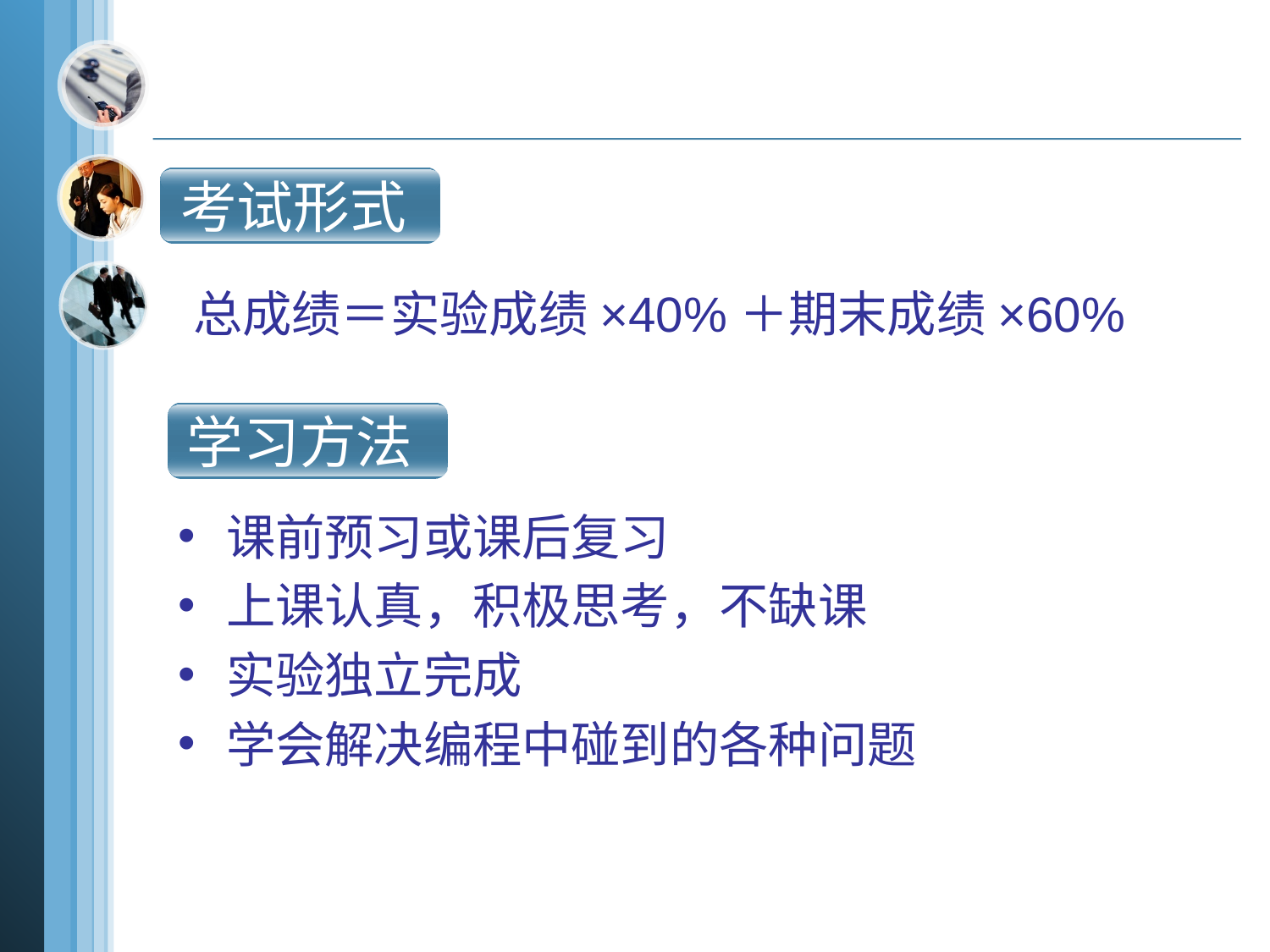

考试形式

总成绩＝实验成绩×40%＋期末成绩×60%
学习方法

课前预习或课后复习
上课认真，积极思考，不缺课
实验独立完成
学会解决编程中碰到的各种问题